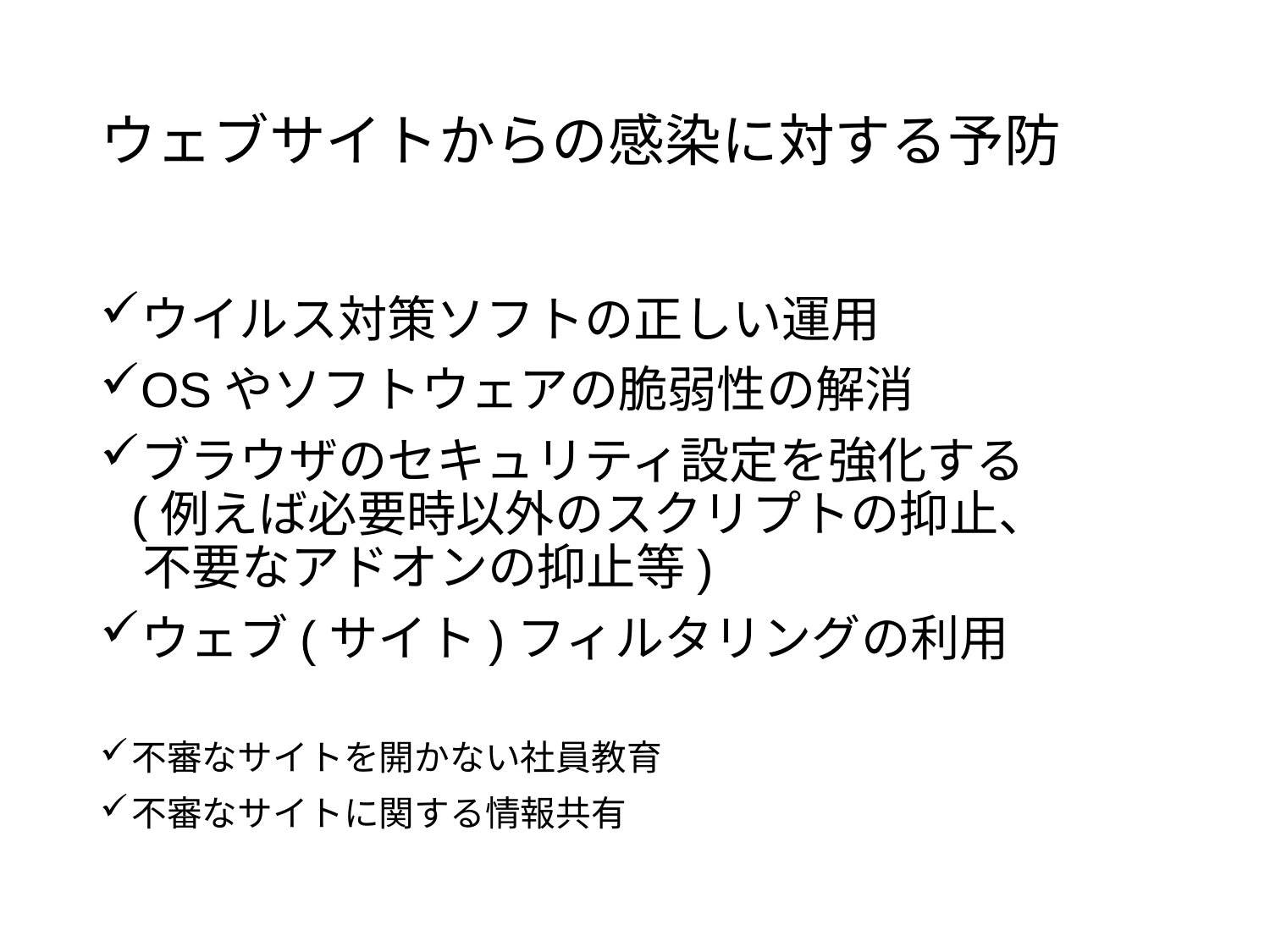

# ウェブサイトからの感染に対する予防

ウイルス対策ソフトの正しい運用
OSやソフトウェアの脆弱性の解消
ブラウザのセキュリティ設定を強化する
(例えば必要時以外のスクリプトの抑止、
 不要なアドオンの抑止等)
ウェブ(サイト)フィルタリングの利用

不審なサイトを開かない社員教育
不審なサイトに関する情報共有